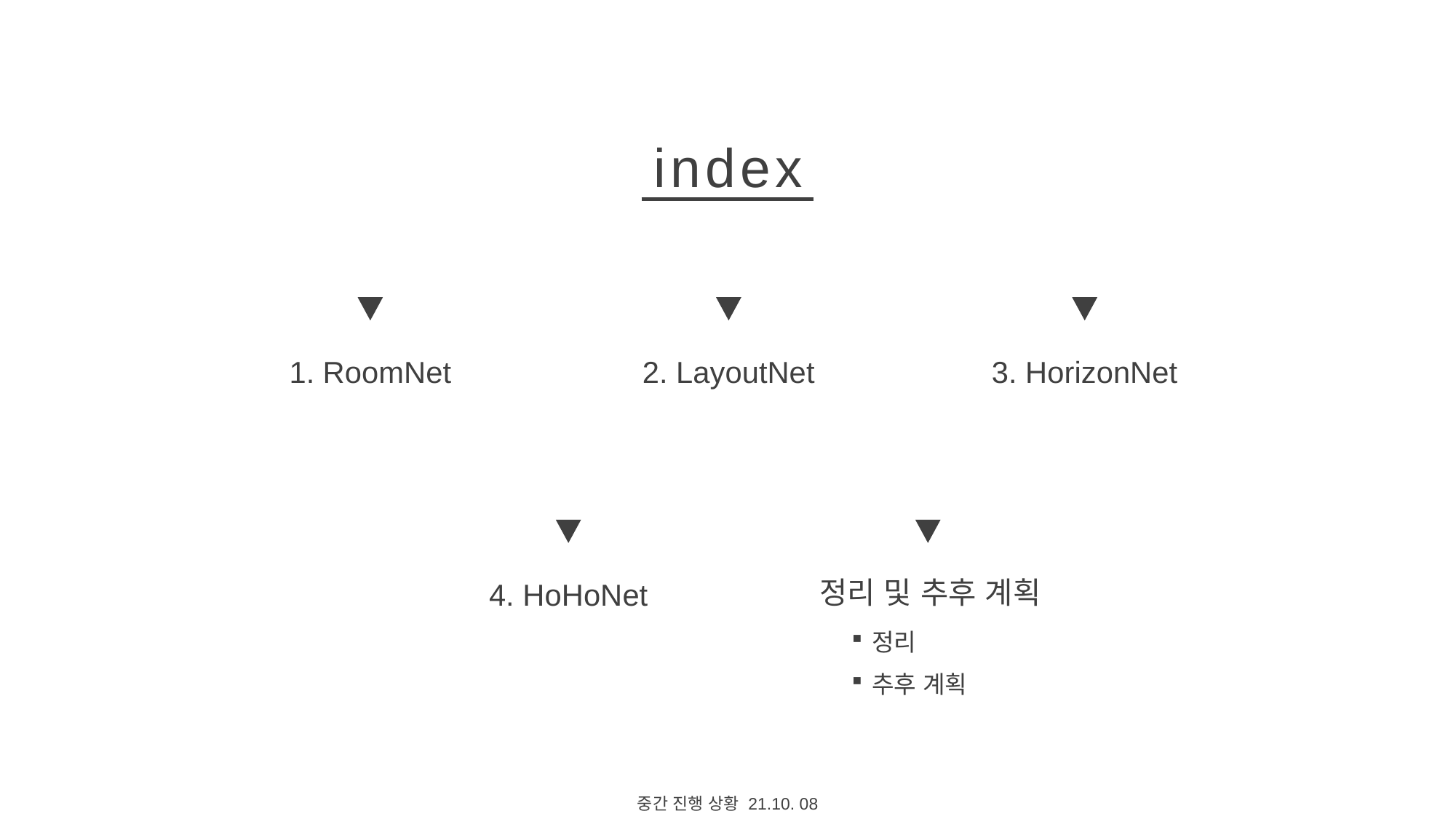

index

1. RoomNet
2. LayoutNet
3. HorizonNet

정리 및 추후 계획
4. HoHoNet
정리
추후 계획
중간 진행 상황 21.10. 08